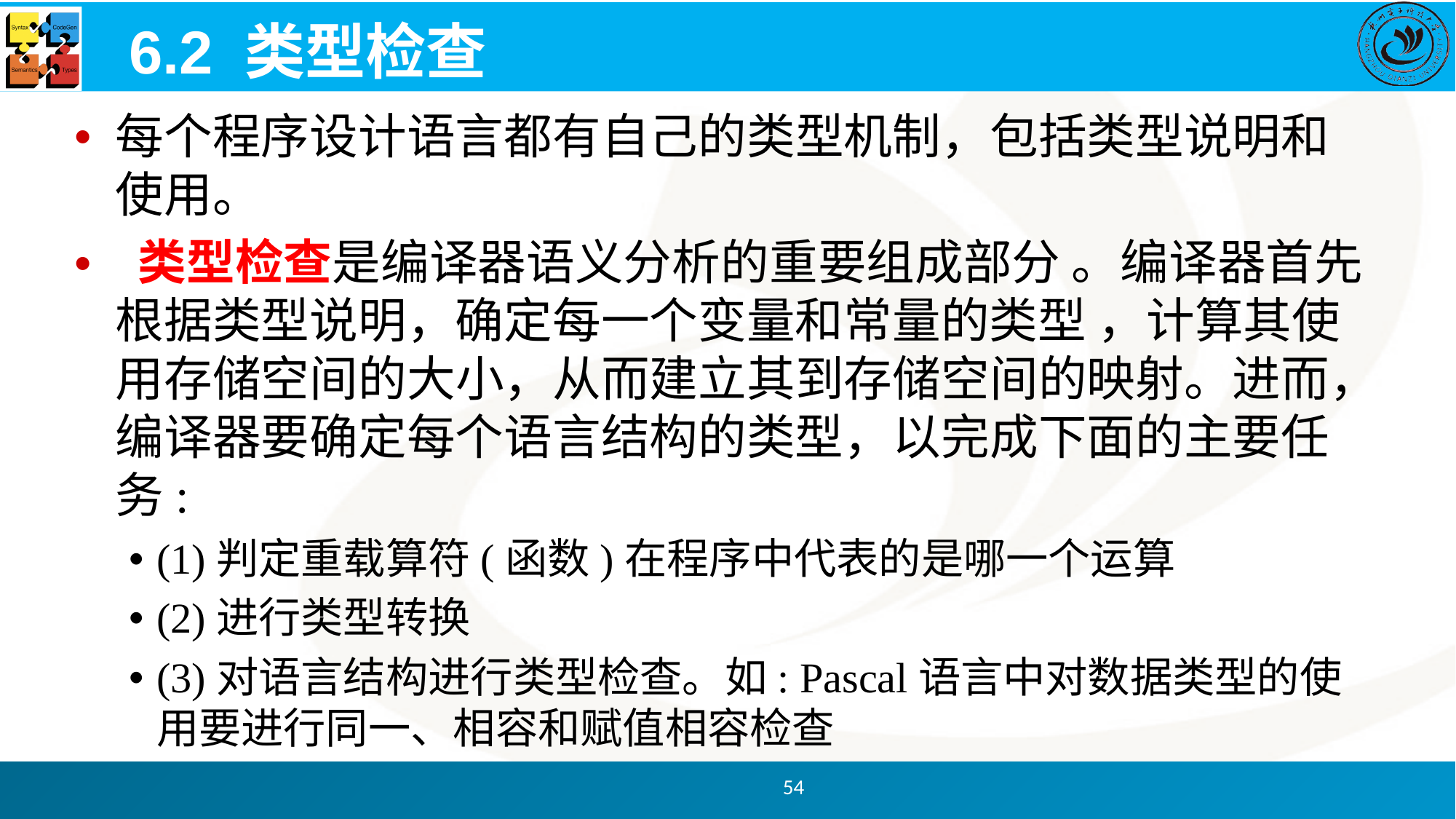

# 6.2 类型检查
每个程序设计语言都有自己的类型机制，包括类型说明和使用。
 类型检查是编译器语义分析的重要组成部分 。编译器首先根据类型说明，确定每一个变量和常量的类型 ，计算其使用存储空间的大小，从而建立其到存储空间的映射。进而，编译器要确定每个语言结构的类型，以完成下面的主要任务:
(1)判定重载算符(函数)在程序中代表的是哪一个运算
(2)进行类型转换
(3)对语言结构进行类型检查。如: Pascal语言中对数据类型的使用要进行同一、相容和赋值相容检查
54